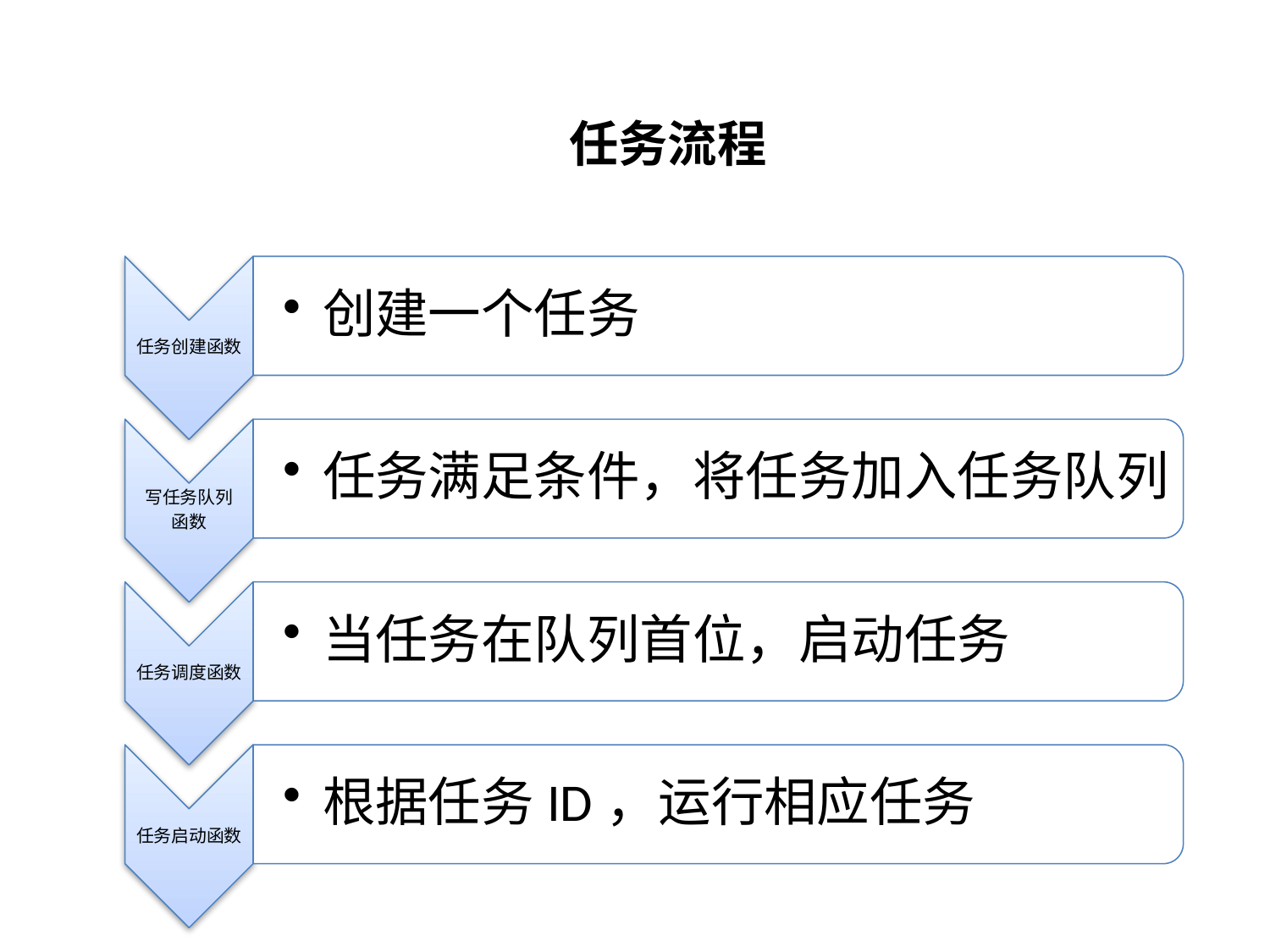

任务流程
任务创建函数
创建一个任务
写任务队列
函数
任务满足条件，将任务加入任务队列
任务调度函数
当任务在队列首位，启动任务
任务启动函数
根据任务ID，运行相应任务